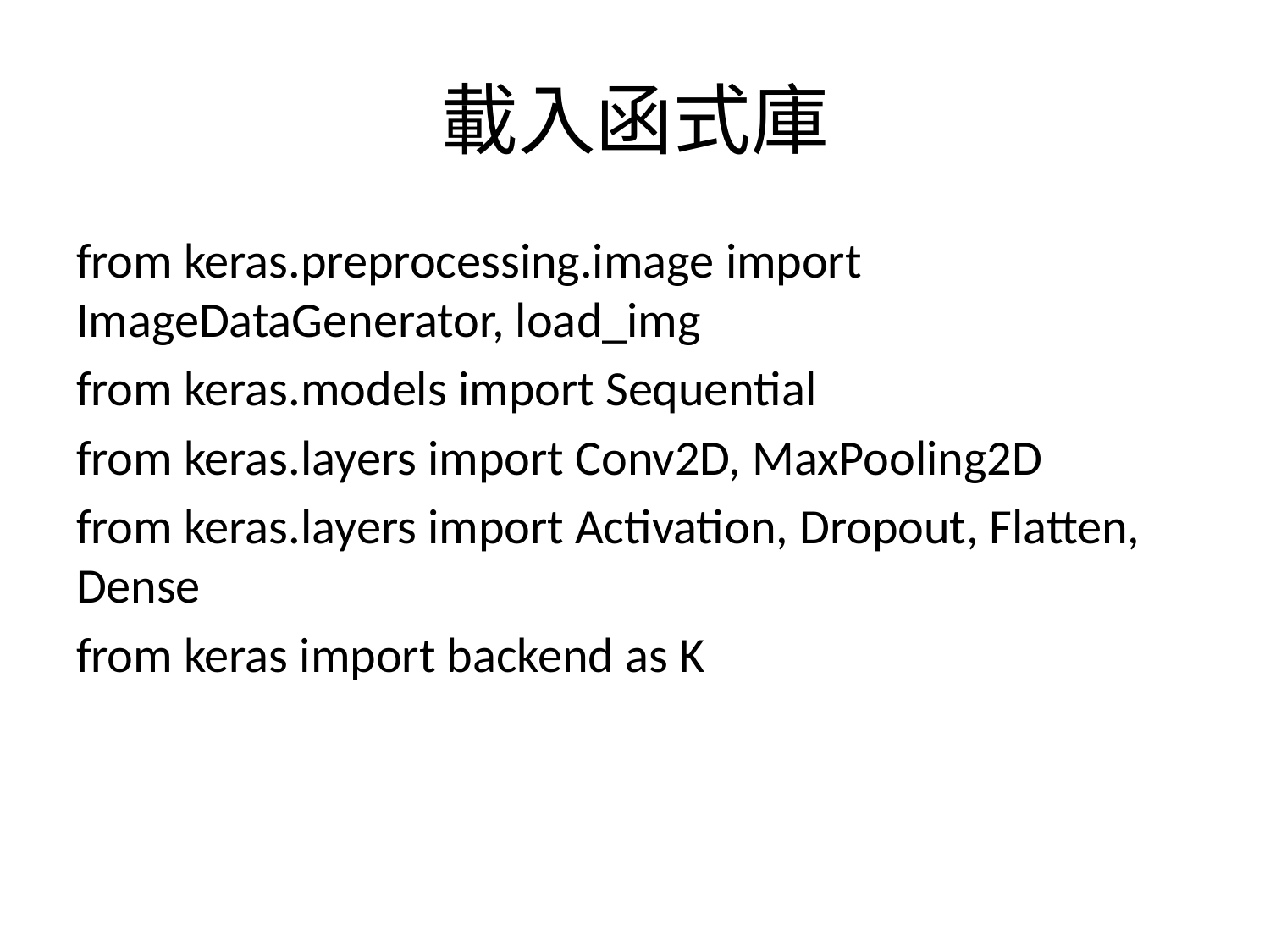

# 載入函式庫
from keras.preprocessing.image import ImageDataGenerator, load_img
from keras.models import Sequential
from keras.layers import Conv2D, MaxPooling2D
from keras.layers import Activation, Dropout, Flatten, Dense
from keras import backend as K